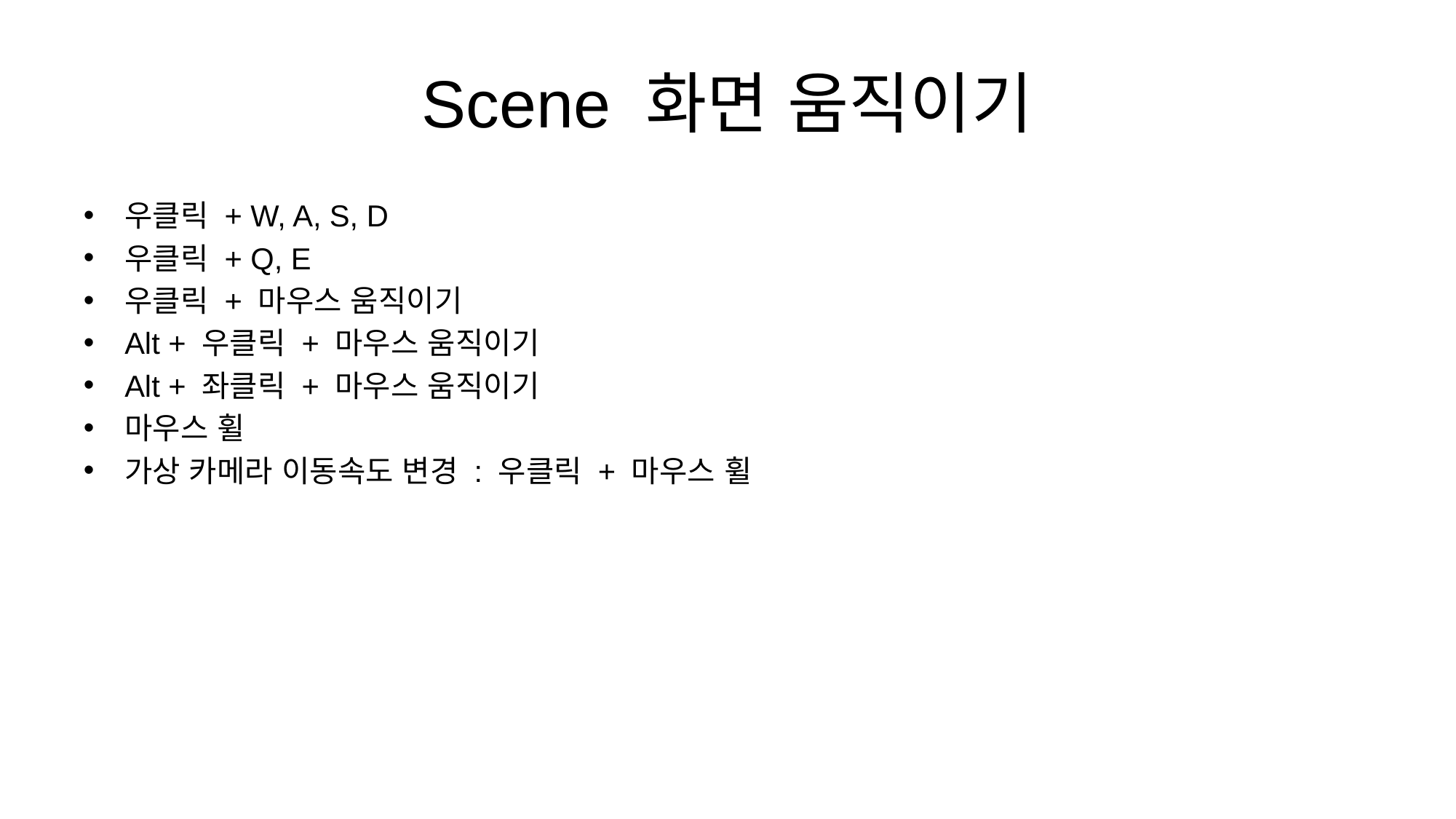

# Scene 화면 움직이기
우클릭 + W, A, S, D
우클릭 + Q, E
우클릭 + 마우스 움직이기
Alt + 우클릭 + 마우스 움직이기
Alt + 좌클릭 + 마우스 움직이기
마우스 휠
가상 카메라 이동속도 변경 : 우클릭 + 마우스 휠